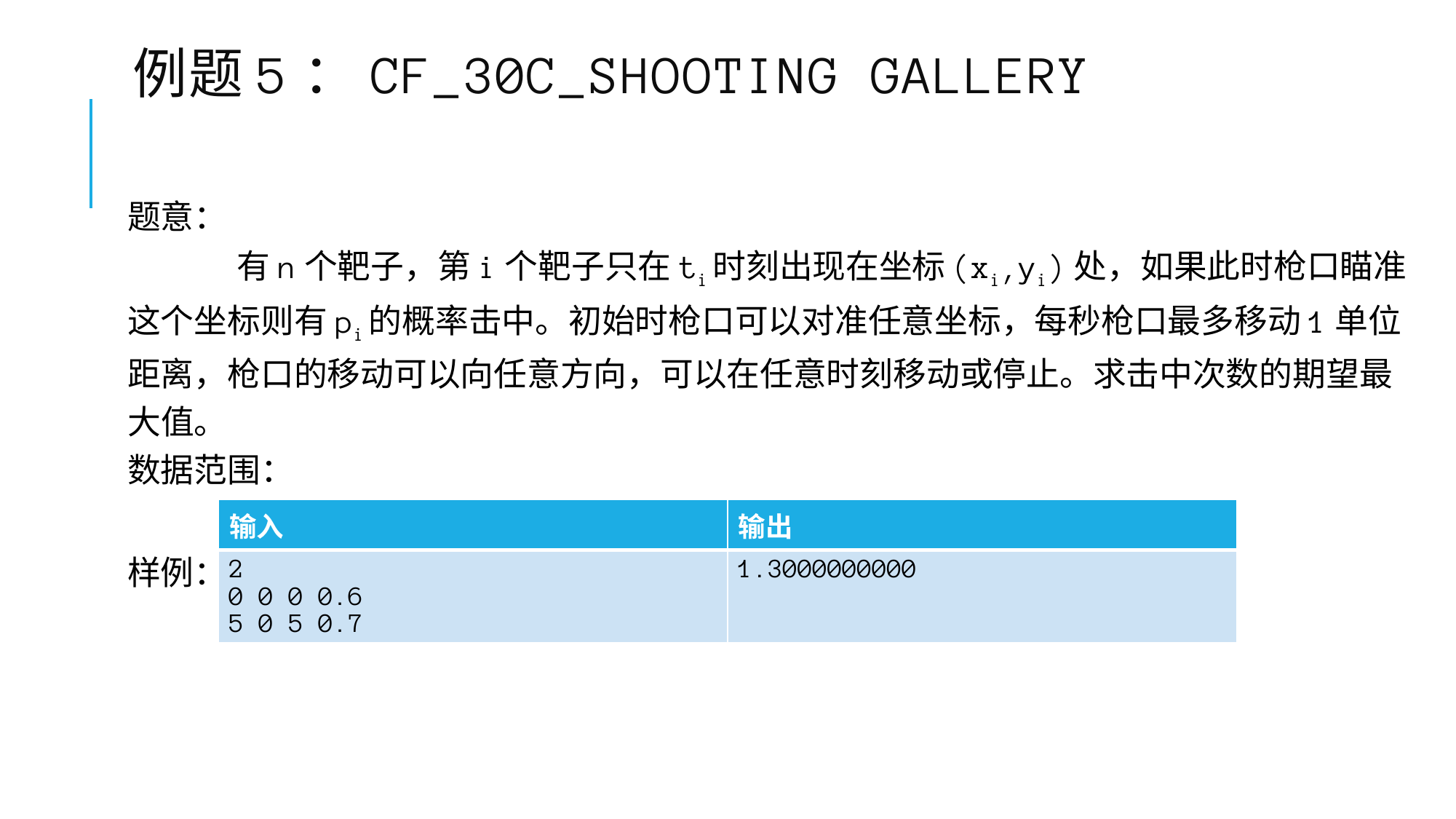

# 例题5：cf_30C_Shooting Gallery
题意：
	有n个靶子，第i个靶子只在ti时刻出现在坐标(xi,yi)处，如果此时枪口瞄准这个坐标则有pi的概率击中。初始时枪口可以对准任意坐标，每秒枪口最多移动1单位距离，枪口的移动可以向任意方向，可以在任意时刻移动或停止。求击中次数的期望最大值。
数据范围：
	1<=n<=1000。-1000<=xi,yi<=1000。0<=ti<=1e9。0<=pi<=1。
样例：
| 输入 | 输出 |
| --- | --- |
| 2 0 0 0 0.6 5 0 5 0.7 | 1.3000000000 |